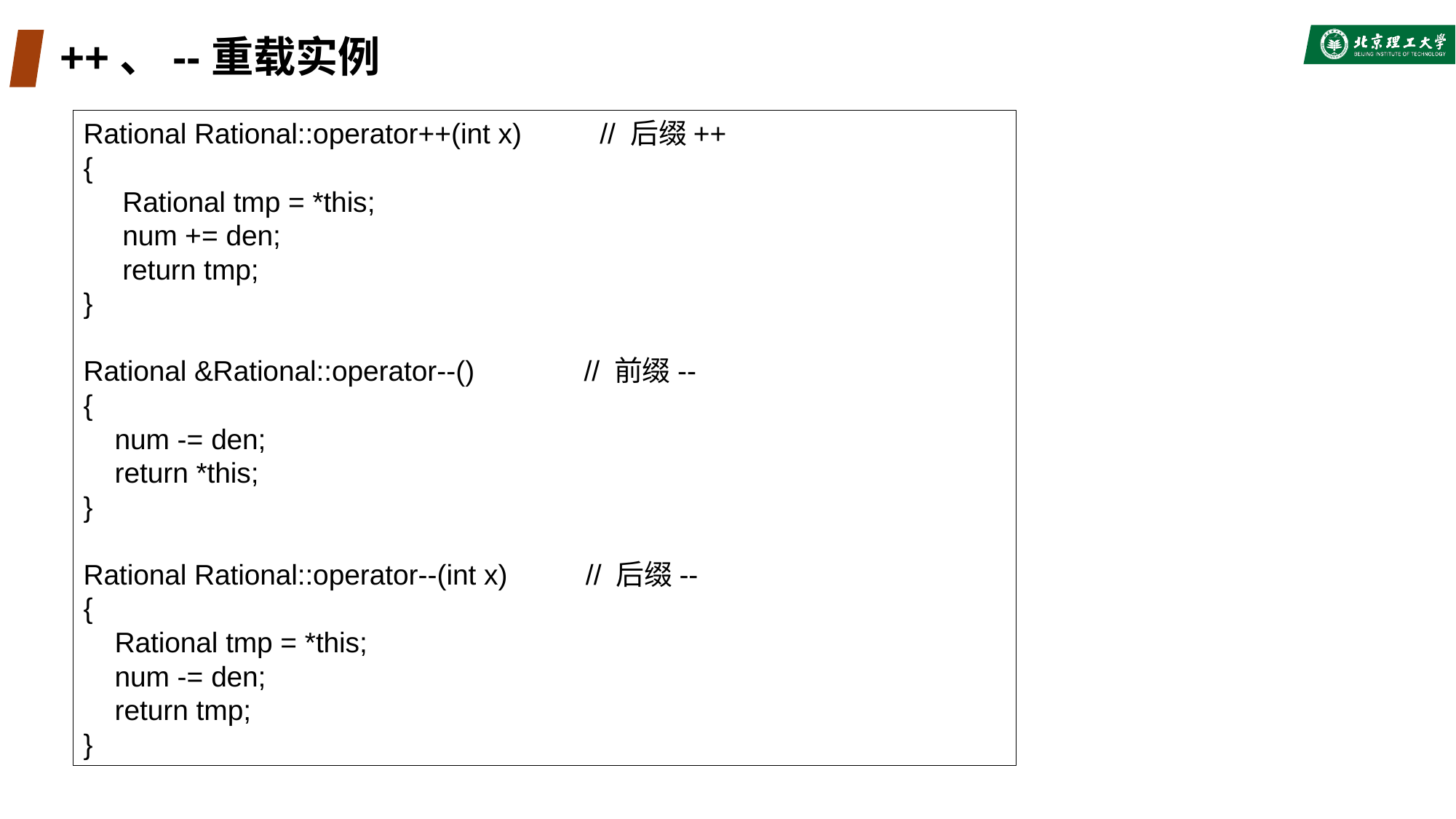

# ++、--重载实例
Rational Rational::operator++(int x)          // 后缀++
{
     Rational tmp = *this;
     num += den;
     return tmp;
}

Rational &Rational::operator--()              // 前缀--
{
    num -= den;
    return *this;
}

Rational Rational::operator--(int x)          // 后缀--
{
    Rational tmp = *this;
    num -= den;
    return tmp;
}